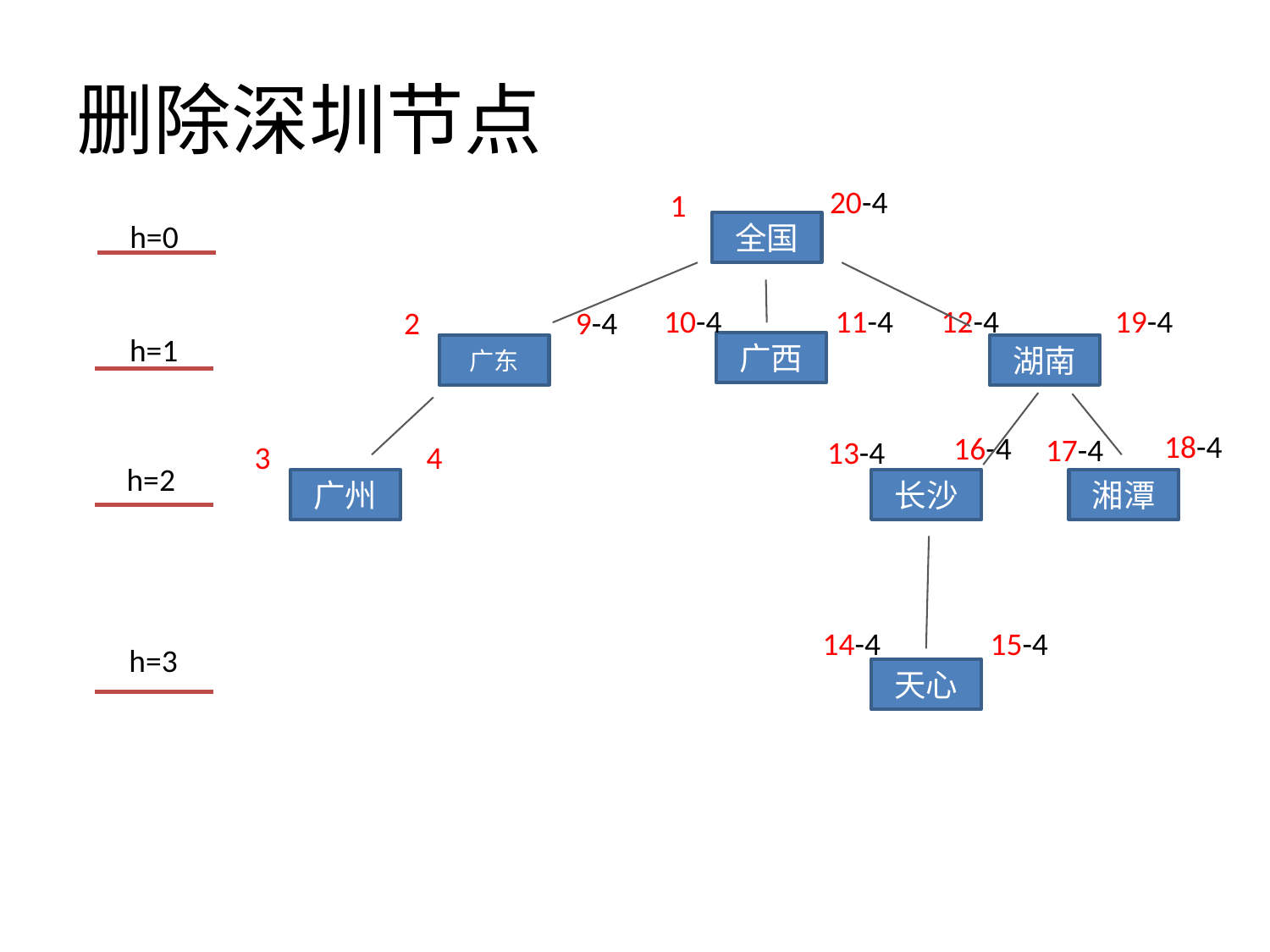

# 删除深圳节点
20-4
1
h=0
全国
广西
湖南
湘潭
长沙
天心
广东
广州
h=1
h=2
h=3
2
3
4
10-4
9-4
11-4
13-4
14-4
15-4
16-4
12-4
19-4
17-4
18-4